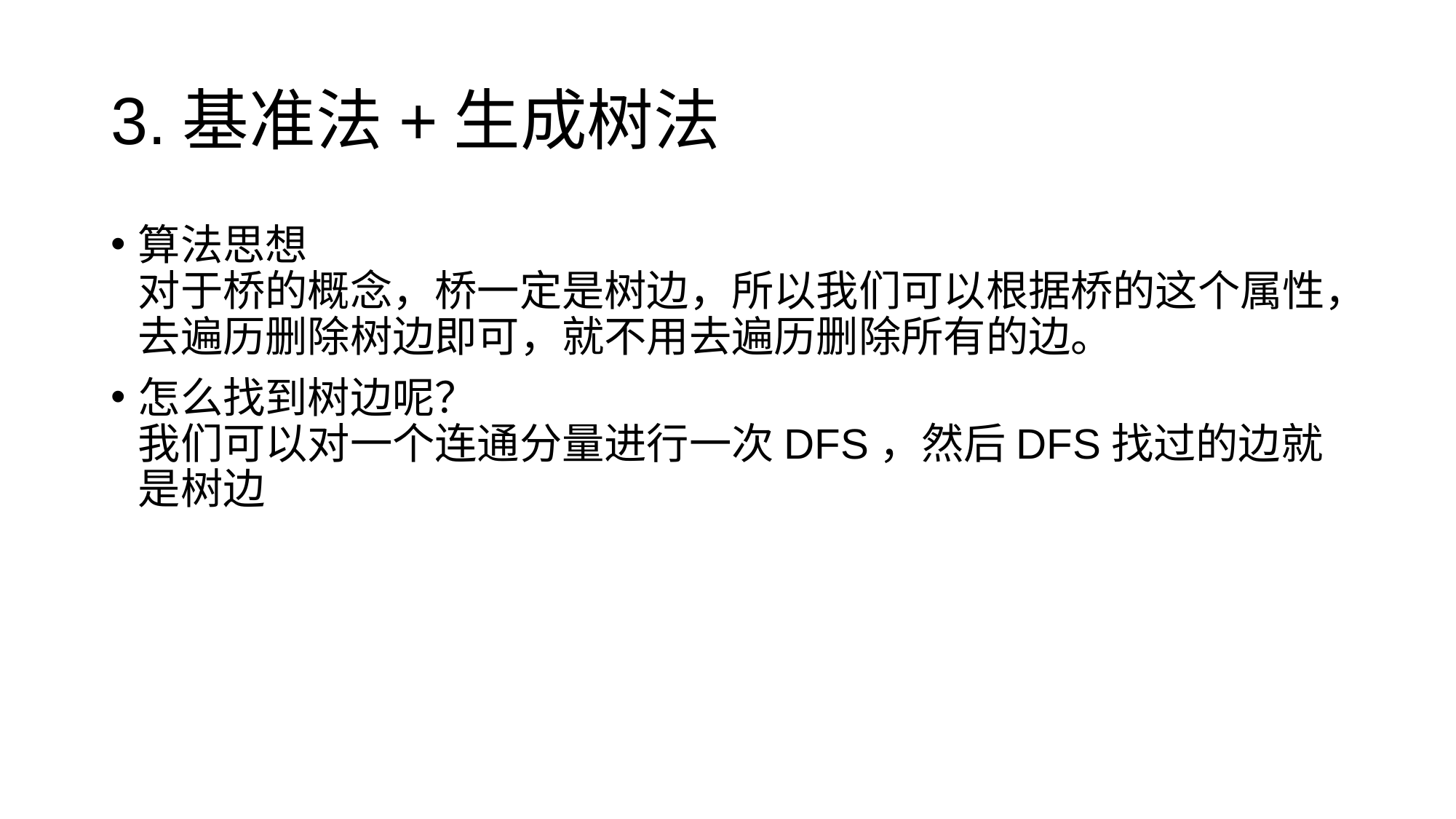

# 3.基准法+生成树法
算法思想
对于桥的概念，桥一定是树边，所以我们可以根据桥的这个属性，去遍历删除树边即可，就不用去遍历删除所有的边。
怎么找到树边呢？
我们可以对一个连通分量进行一次DFS，然后DFS找过的边就是树边